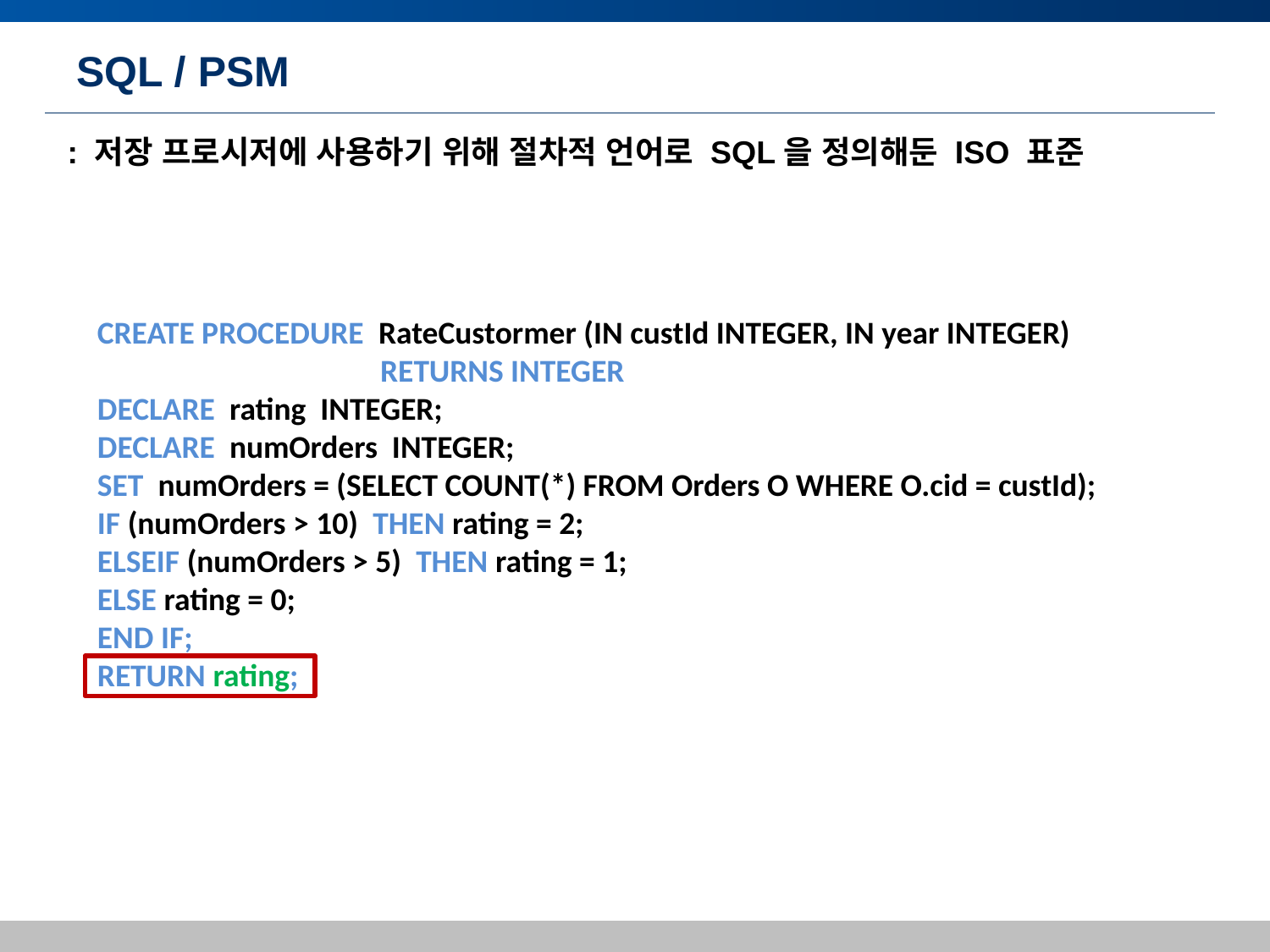

# SQL / PSM
: 저장 프로시저에 사용하기 위해 절차적 언어로 SQL을 정의해둔 ISO 표준
CREATE PROCEDURE  RateCustormer (IN custId INTEGER, IN year INTEGER)
		    RETURNS INTEGER
DECLARE  rating  INTEGER;
DECLARE  numOrders  INTEGER;
SET  numOrders = (SELECT COUNT(*) FROM Orders O WHERE O.cid = custId);
IF (numOrders > 10)  THEN rating = 2;
ELSEIF (numOrders > 5)  THEN rating = 1;
ELSE rating = 0;
END IF;
RETURN rating;